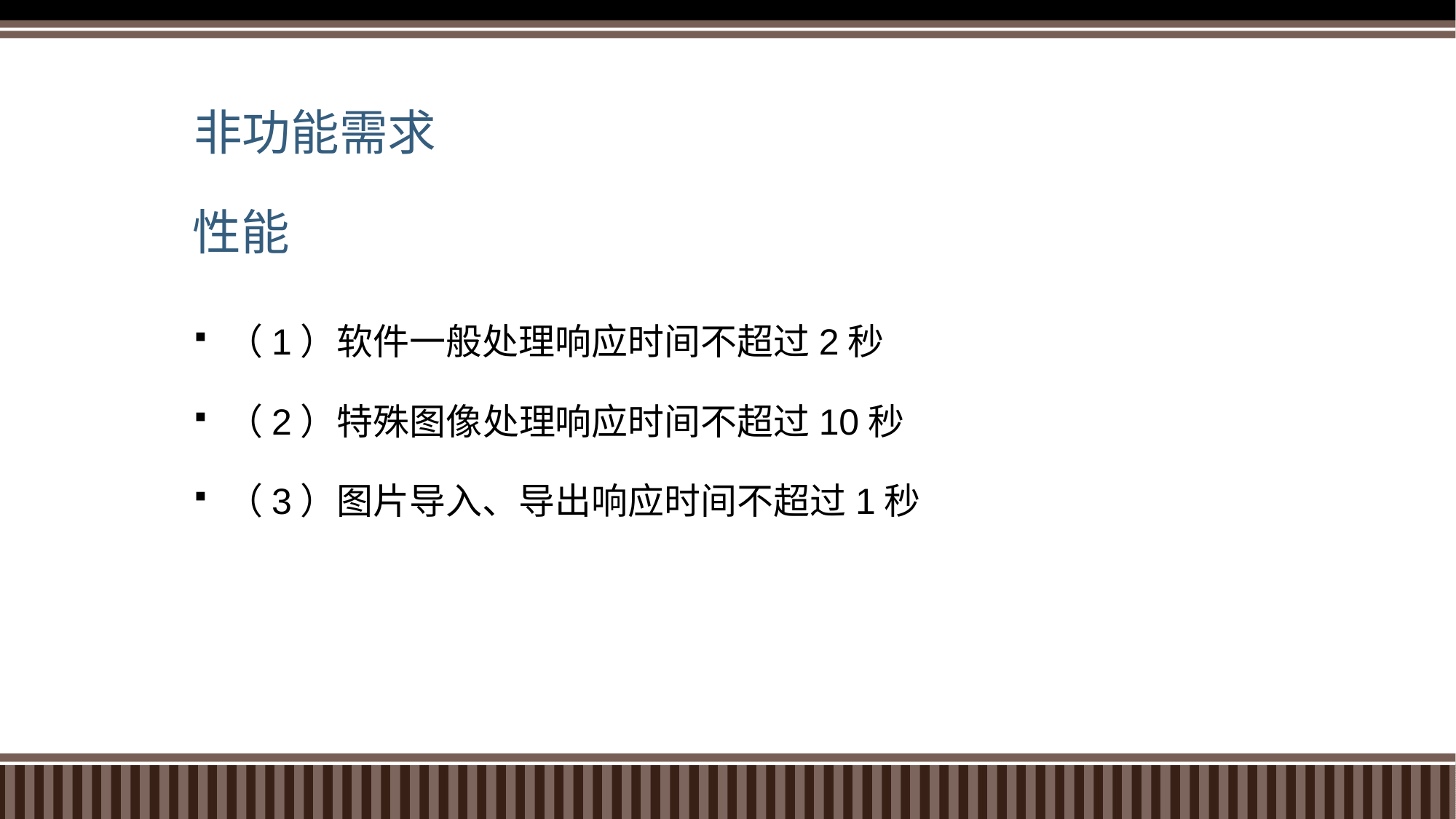

非功能需求
# 性能
（1）软件一般处理响应时间不超过2秒
（2）特殊图像处理响应时间不超过10秒
（3）图片导入、导出响应时间不超过1秒